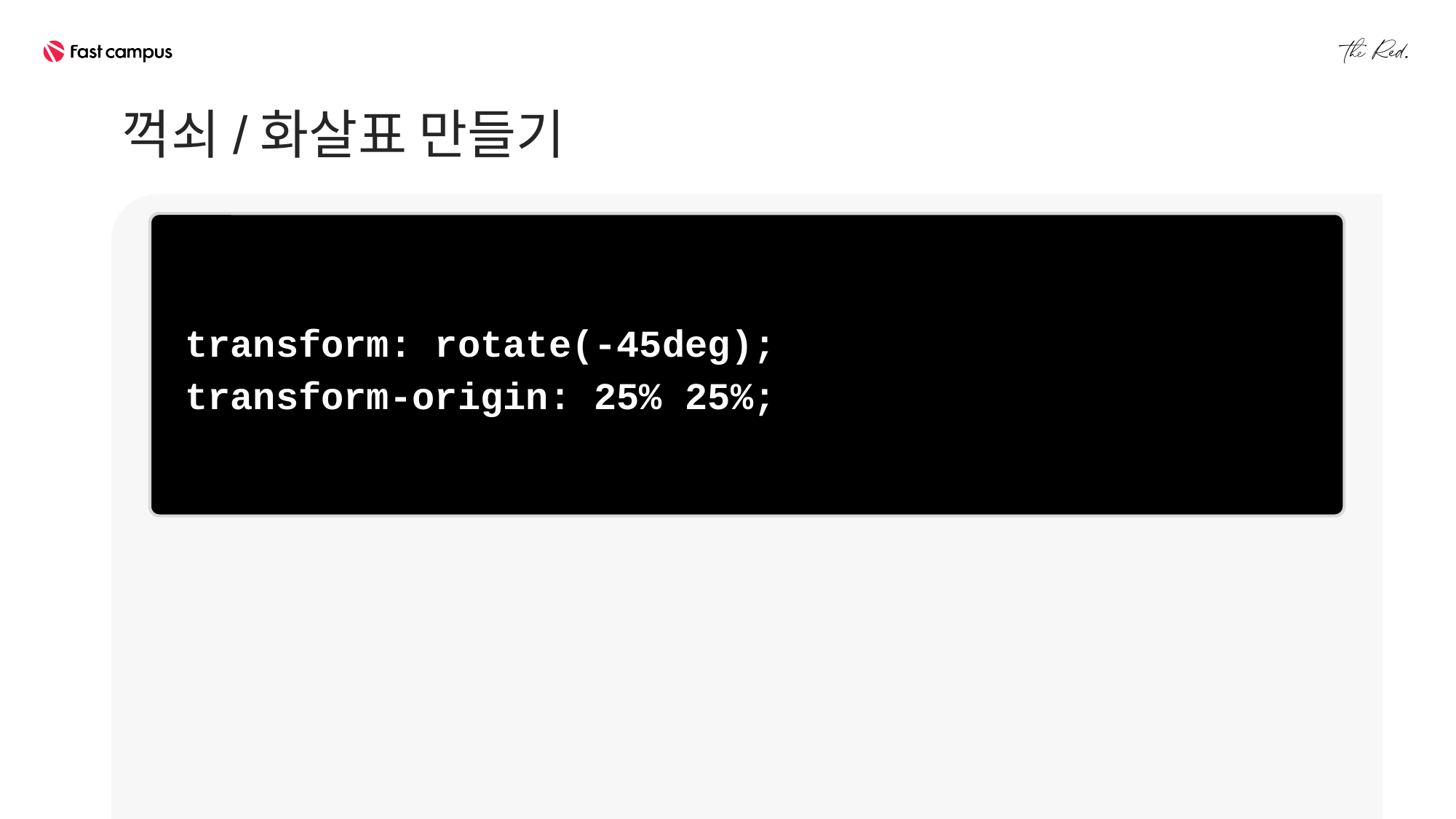

꺽쇠/화살표 만들기
transform: rotate(-45deg);
transform-origin: 25% 25%;